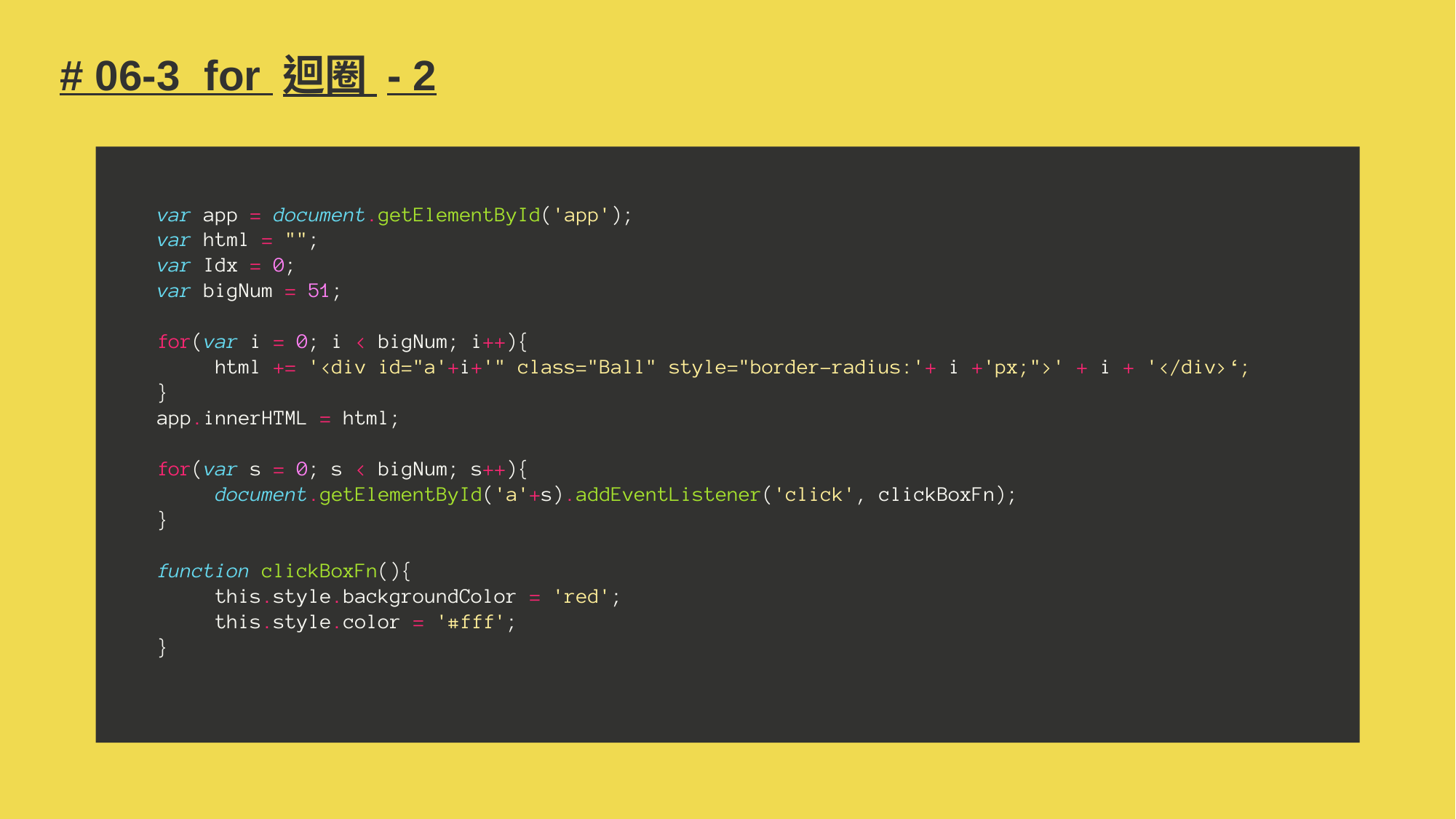

# # 06-3  for 迴圈 - 2

var app = document.getElementById('app');
var html = "";
var Idx = 0;
var bigNum = 51;

for(var i = 0; i < bigNum; i++){
     html += '<div id="a'+i+'" class="Ball" style="border-radius:'+ i +'px;">' + i + '</div>‘;
}
app.innerHTML = html;
for(var s = 0; s < bigNum; s++){
     document.getElementById('a'+s).addEventListener('click', clickBoxFn);
}

function clickBoxFn(){
     this.style.backgroundColor = 'red';
     this.style.color = '#fff';
}